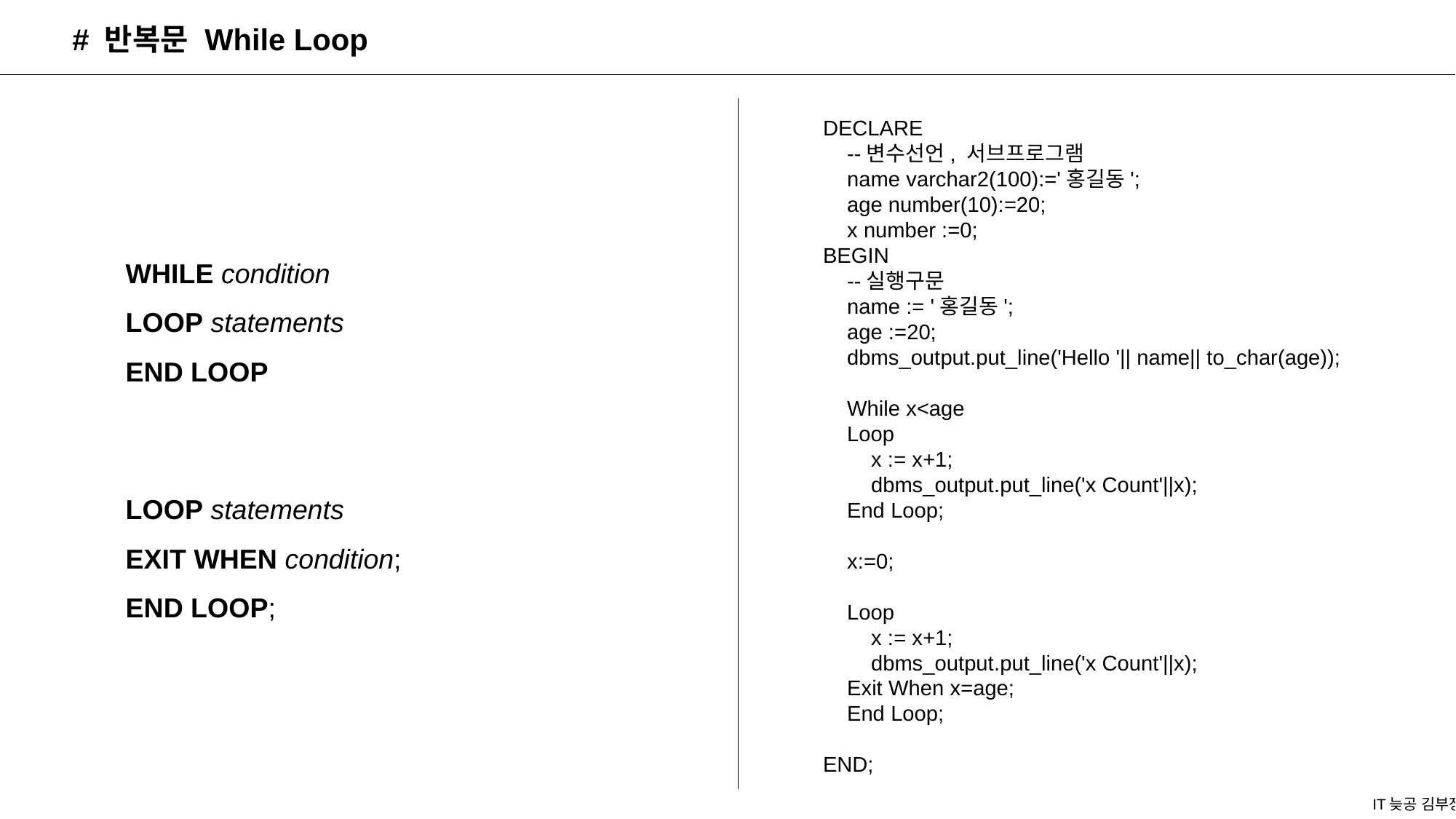

# 반복문 While Loop
DECLARE
    --변수선언, 서브프로그램
    name varchar2(100):='홍길동';
    age number(10):=20;
    x number :=0;
BEGIN
    --실행구문
    name := '홍길동';
    age :=20;
    dbms_output.put_line('Hello '|| name|| to_char(age));

    While x<age
    Loop
        x := x+1;
        dbms_output.put_line('x Count'||x);
    End Loop;

    x:=0;

    Loop
        x := x+1;
        dbms_output.put_line('x Count'||x);
    Exit When x=age;
    End Loop;

END;
WHILE condition
LOOP statements
END LOOP
LOOP statements
EXIT WHEN condition;
END LOOP;
IT늦공 김부장